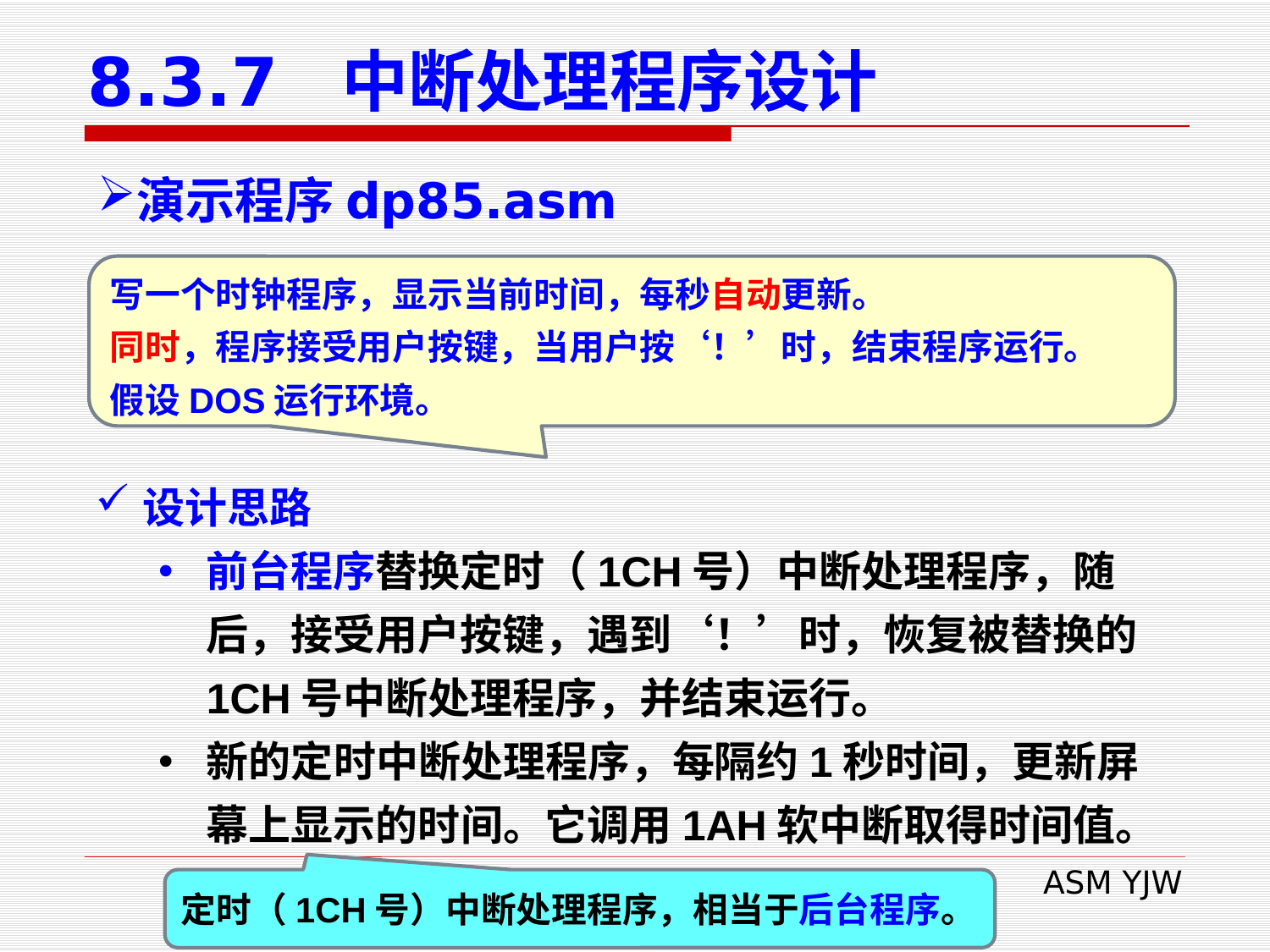

# 8.3.7  中断处理程序设计
演示程序dp85.asm
写一个时钟程序，显示当前时间，每秒自动更新。
同时，程序接受用户按键，当用户按‘！’时，结束程序运行。
假设DOS运行环境。

设计思路
前台程序替换定时（1CH号）中断处理程序，随后，接受用户按键，遇到‘！’时，恢复被替换的1CH号中断处理程序，并结束运行。
新的定时中断处理程序，每隔约1秒时间，更新屏幕上显示的时间。它调用1AH软中断取得时间值。
定时（1CH号）中断处理程序，相当于后台程序。